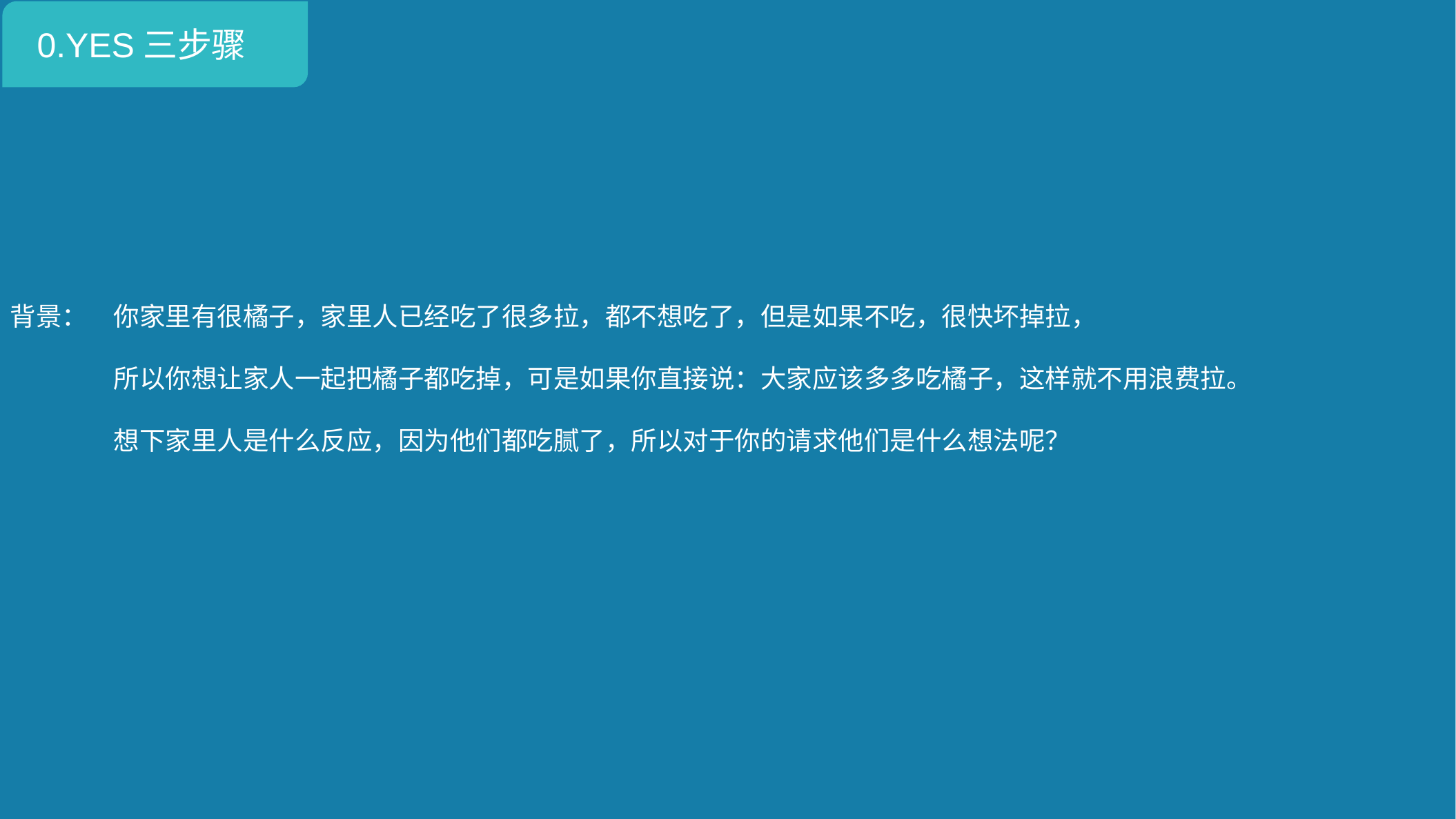

背景：	你家里有很橘子，家里人已经吃了很多拉，都不想吃了，但是如果不吃，很快坏掉拉，

	所以你想让家人一起把橘子都吃掉，可是如果你直接说：大家应该多多吃橘子，这样就不用浪费拉。

	想下家里人是什么反应，因为他们都吃腻了，所以对于你的请求他们是什么想法呢？

0.YES三步骤